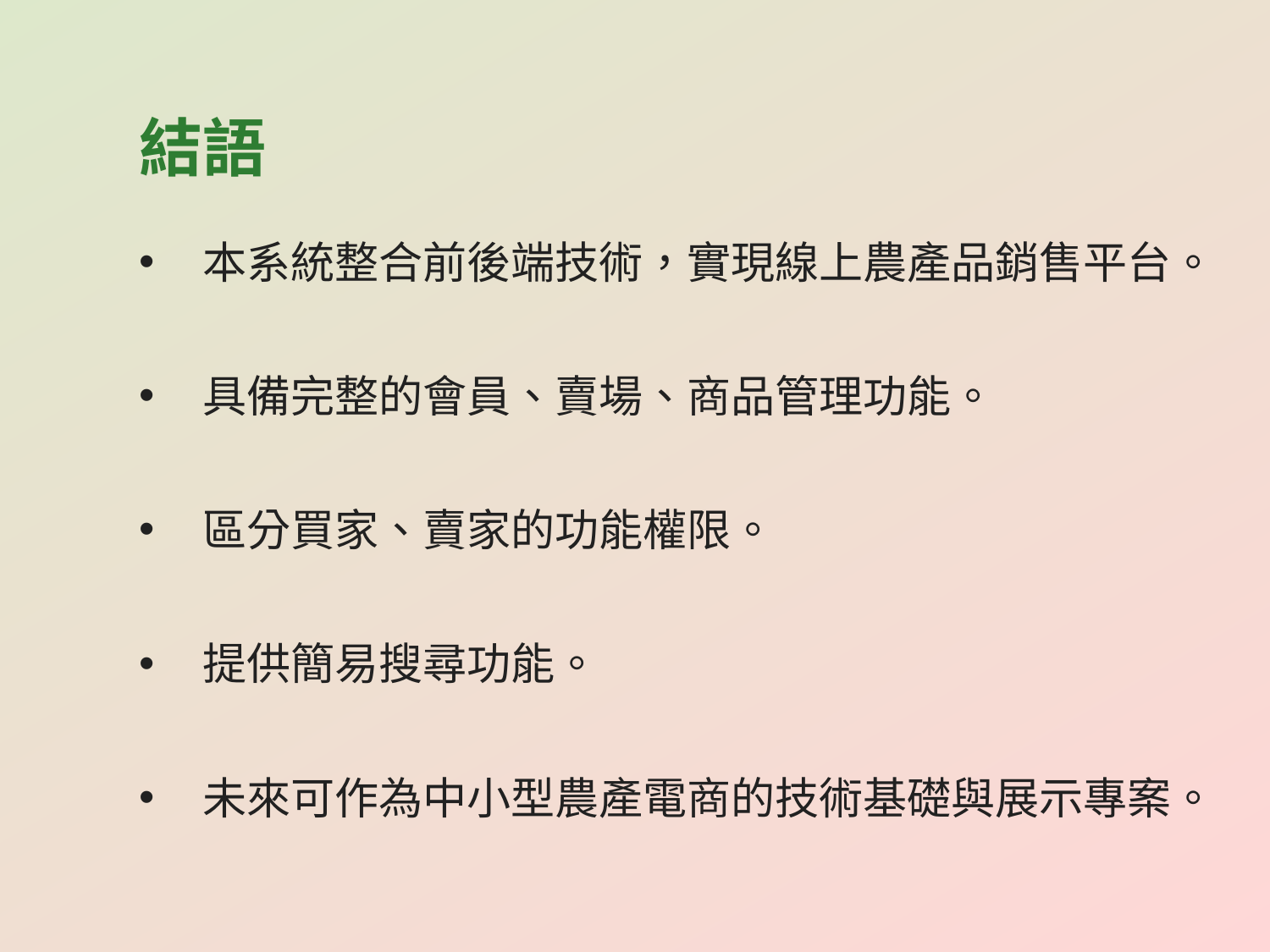

結語

本系統整合前後端技術，實現線上農產品銷售平台。

具備完整的會員、賣場、商品管理功能。

區分買家、賣家的功能權限。

提供簡易搜尋功能。

未來可作為中小型農產電商的技術基礎與展示專案。